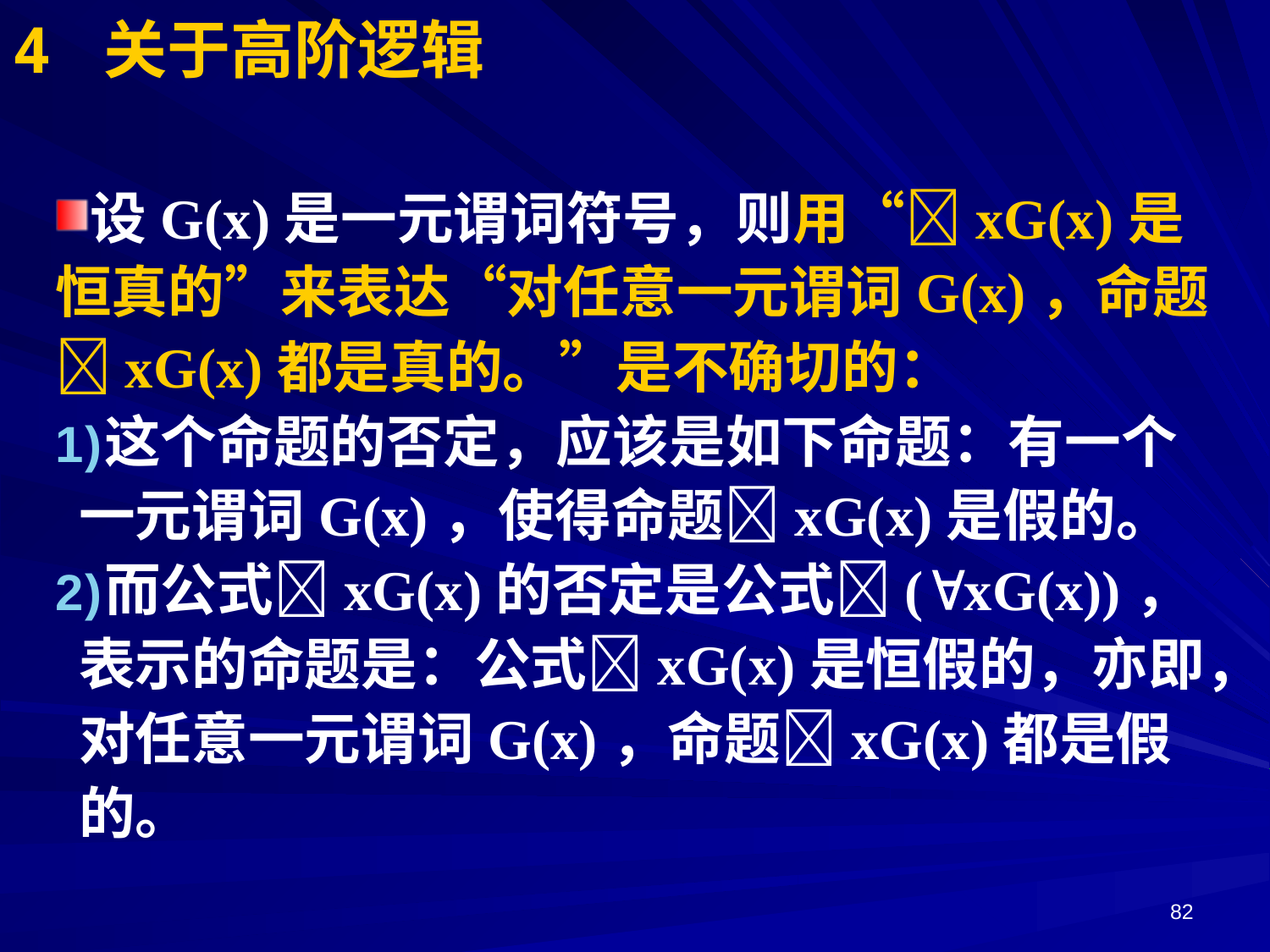

# 4 关于高阶逻辑
设G(x)是一元谓词符号，则用“∀xG(x)是恒真的”来表达“对任意一元谓词G(x)，命题∀xG(x)都是真的。”是不确切的：
这个命题的否定，应该是如下命题：有一个一元谓词G(x)，使得命题∀xG(x)是假的。
而公式∀xG(x)的否定是公式¬(∀xG(x))，表示的命题是：公式∀xG(x)是恒假的，亦即，对任意一元谓词G(x)，命题∀xG(x)都是假的。

82